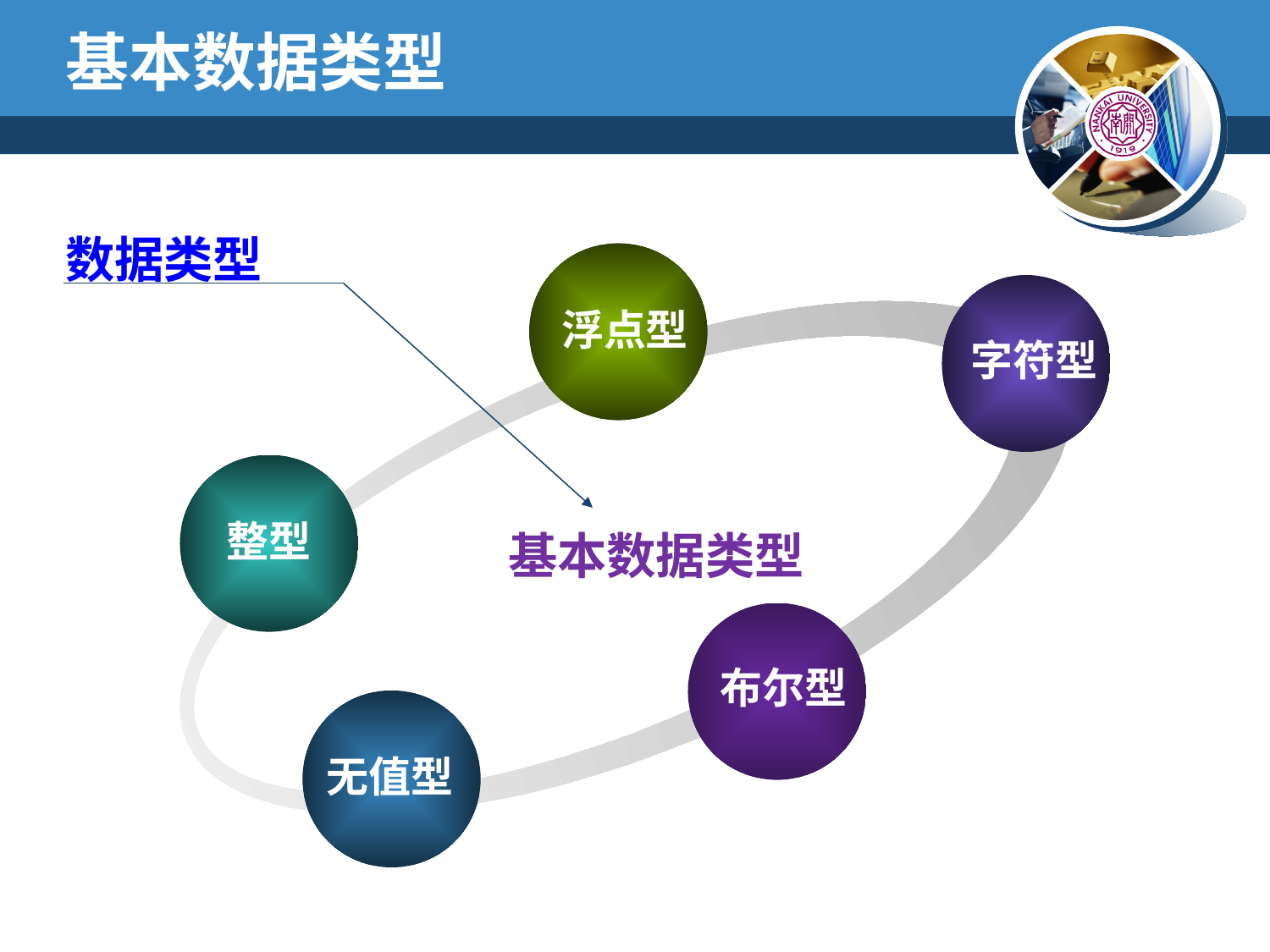

# 基本数据类型
数据类型

浮点型
字符型

整型
基本数据类型

布尔型

无值型